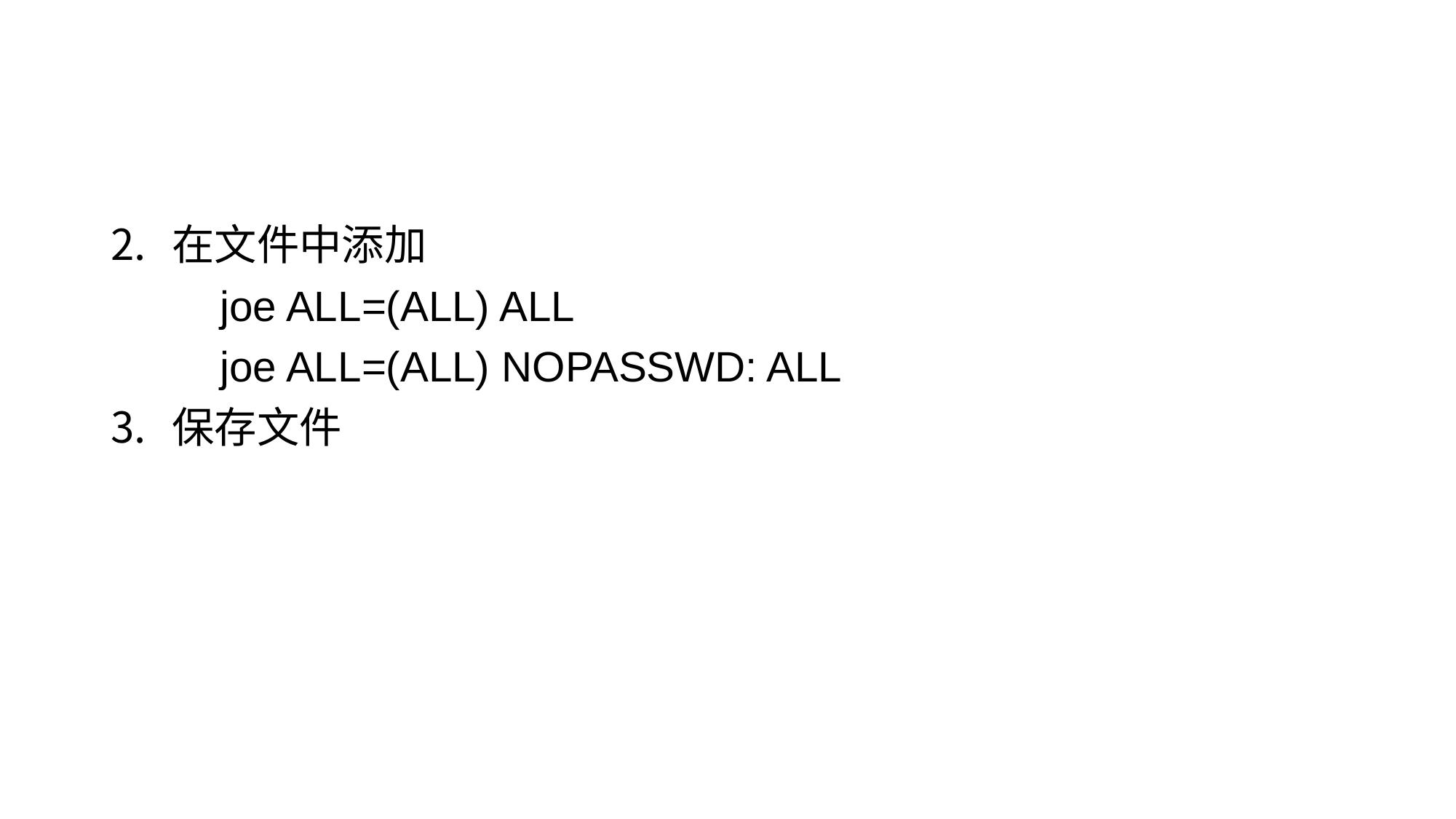

#
在文件中添加
	joe ALL=(ALL) ALL
	joe ALL=(ALL) NOPASSWD: ALL
保存文件